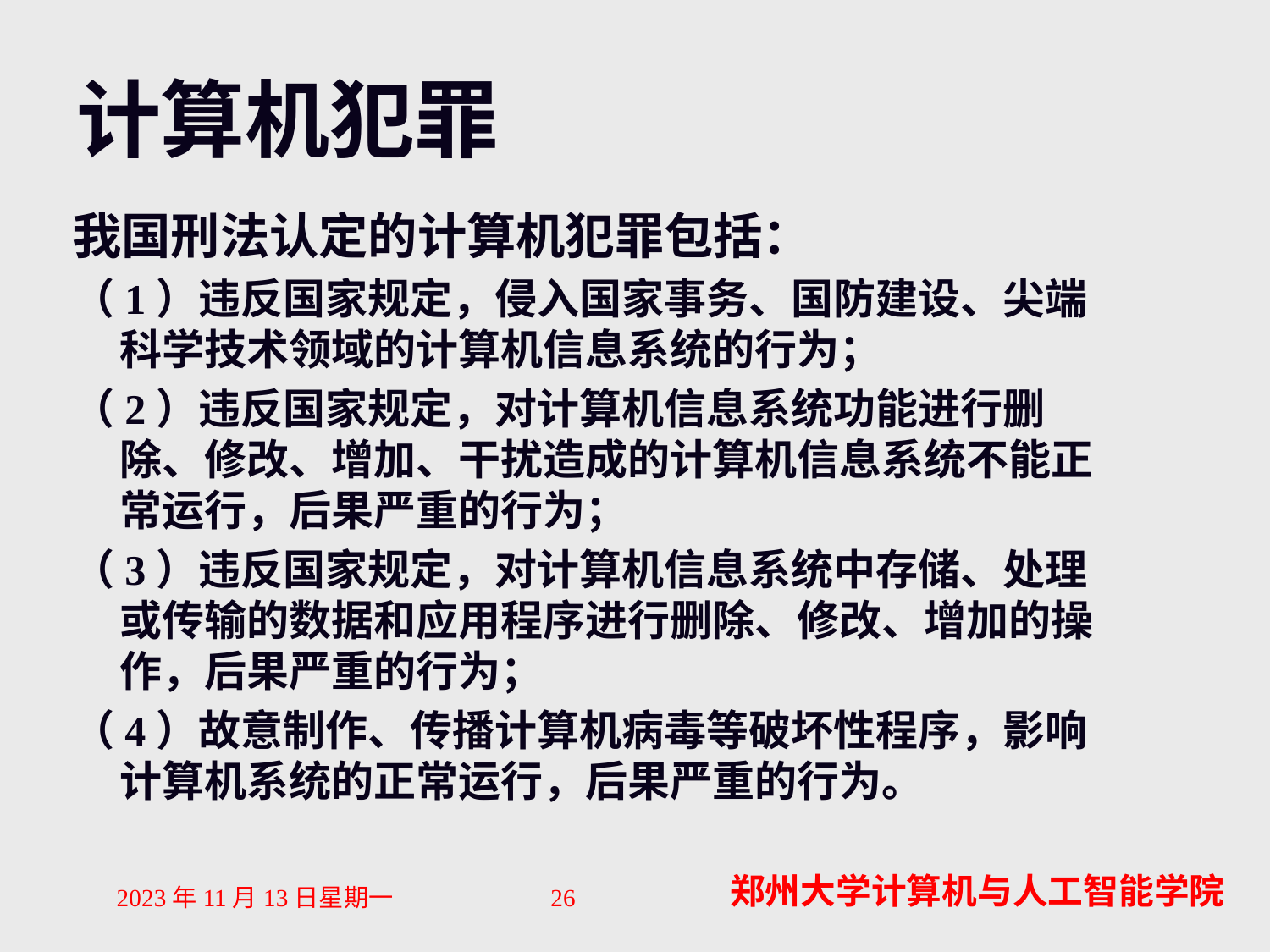

# 计算机犯罪
我国刑法认定的计算机犯罪包括：
（1）违反国家规定，侵入国家事务、国防建设、尖端科学技术领域的计算机信息系统的行为；
（2）违反国家规定，对计算机信息系统功能进行删除、修改、增加、干扰造成的计算机信息系统不能正常运行，后果严重的行为；
（3）违反国家规定，对计算机信息系统中存储、处理或传输的数据和应用程序进行删除、修改、增加的操作，后果严重的行为；
（4）故意制作、传播计算机病毒等破坏性程序，影响计算机系统的正常运行，后果严重的行为。